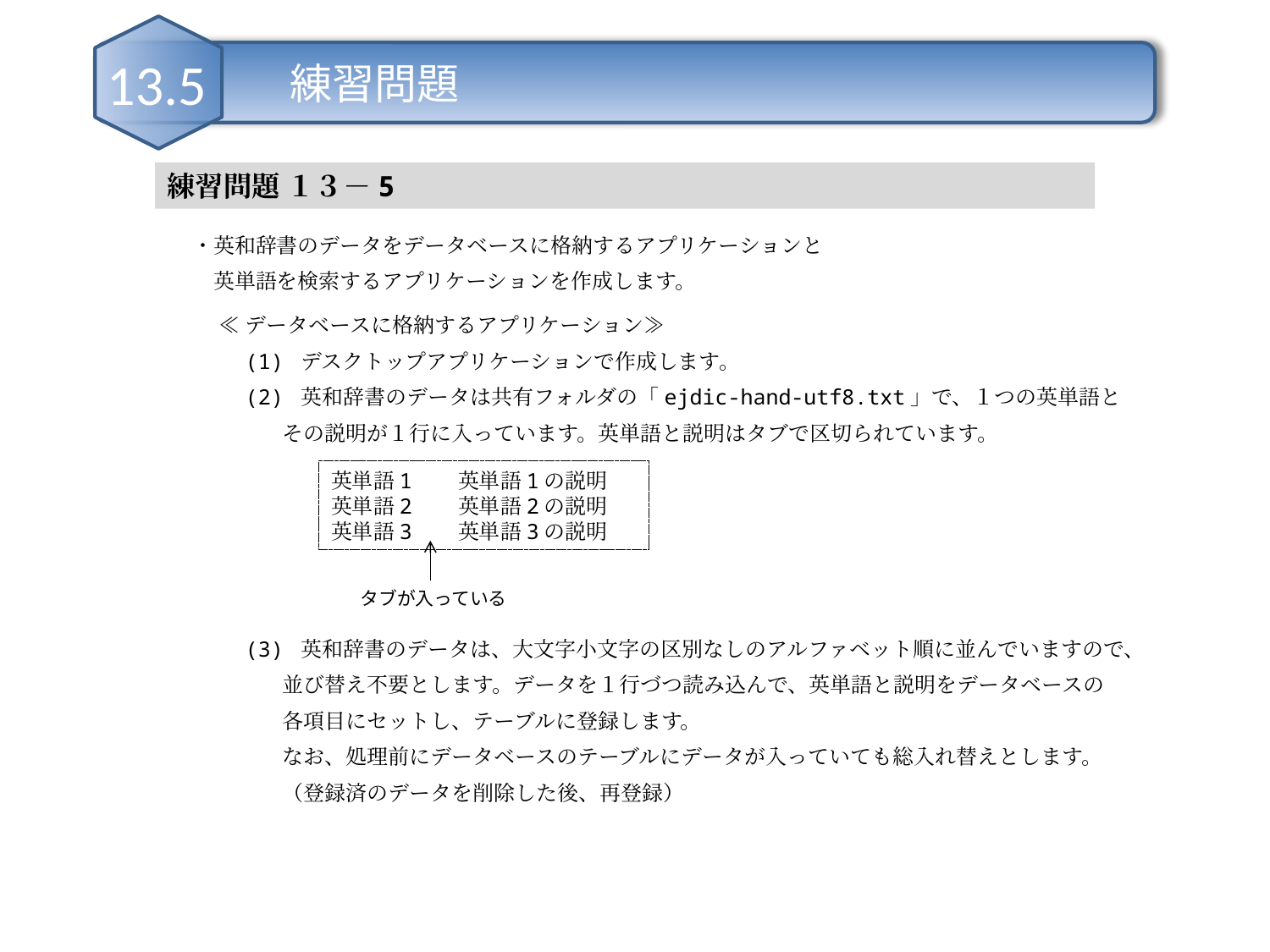

練習問題
13.5
練習問題 １３－5
・英和辞書のデータをデータベースに格納するアプリケーションと
　英単語を検索するアプリケーションを作成します。
≪データベースに格納するアプリケーション≫
　(1) デスクトップアプリケーションで作成します。
　(2) 英和辞書のデータは共有フォルダの「ejdic-hand-utf8.txt」で、１つの英単語と
　　　その説明が１行に入っています。英単語と説明はタブで区切られています。

　(3) 英和辞書のデータは、大文字小文字の区別なしのアルファベット順に並んでいますので、
　　　並び替え不要とします。データを１行づつ読み込んで、英単語と説明をデータベースの
　　　各項目にセットし、テーブルに登録します。
　　　なお、処理前にデータベースのテーブルにデータが入っていても総入れ替えとします。
　　　（登録済のデータを削除した後、再登録）
英単語1	英単語1の説明
英単語2	英単語2の説明
英単語3	英単語3の説明
タブが入っている